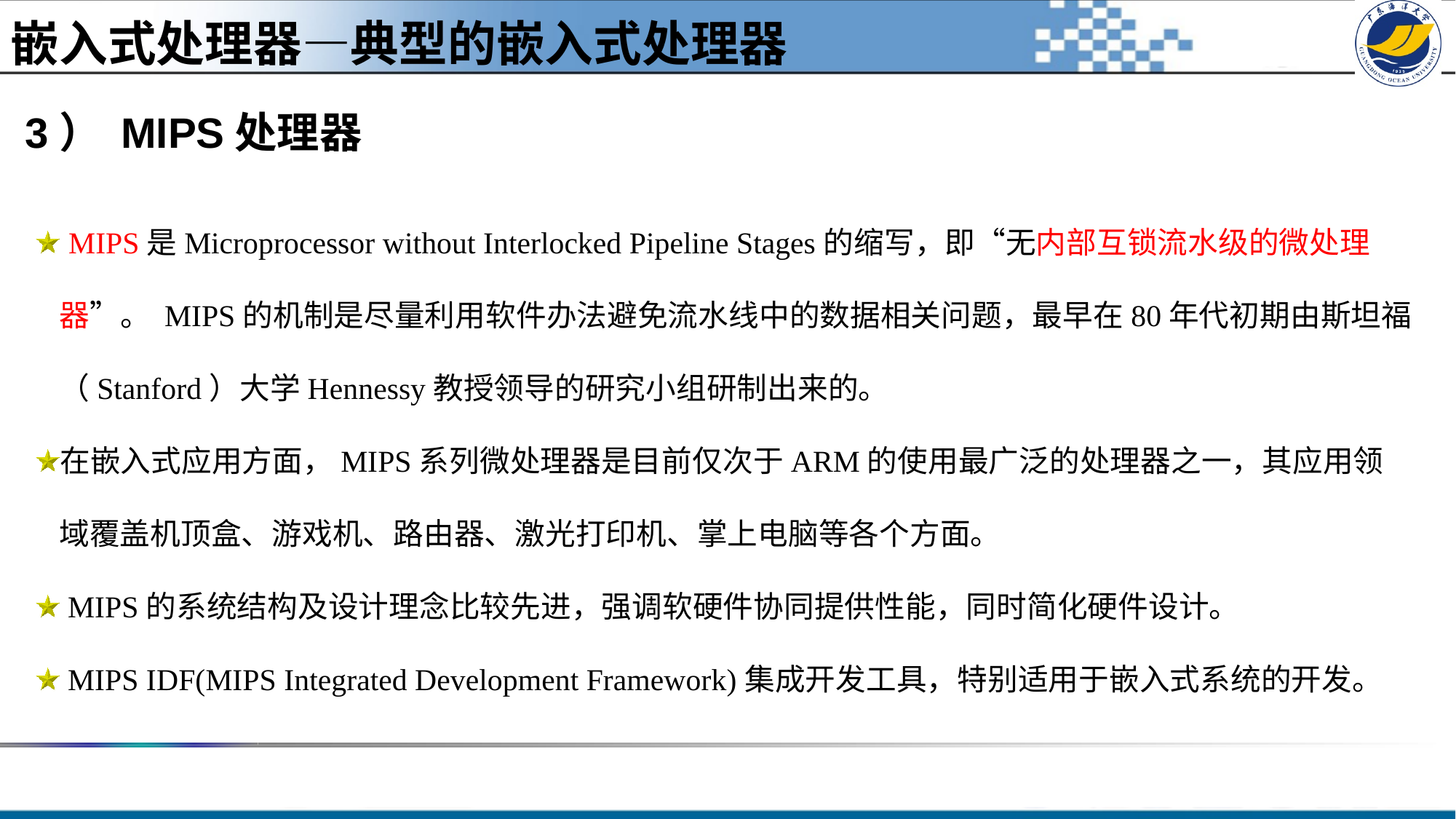

嵌入式处理器—典型的嵌入式处理器
# 3） MIPS处理器
 MIPS是Microprocessor without Interlocked Pipeline Stages的缩写，即“无内部互锁流水级的微处理器”。 MIPS的机制是尽量利用软件办法避免流水线中的数据相关问题，最早在80年代初期由斯坦福（Stanford）大学Hennessy教授领导的研究小组研制出来的。
在嵌入式应用方面，MIPS系列微处理器是目前仅次于ARM的使用最广泛的处理器之一，其应用领域覆盖机顶盒、游戏机、路由器、激光打印机、掌上电脑等各个方面。
 MIPS的系统结构及设计理念比较先进，强调软硬件协同提供性能，同时简化硬件设计。
 MIPS IDF(MIPS Integrated Development Framework)集成开发工具，特别适用于嵌入式系统的开发。
27